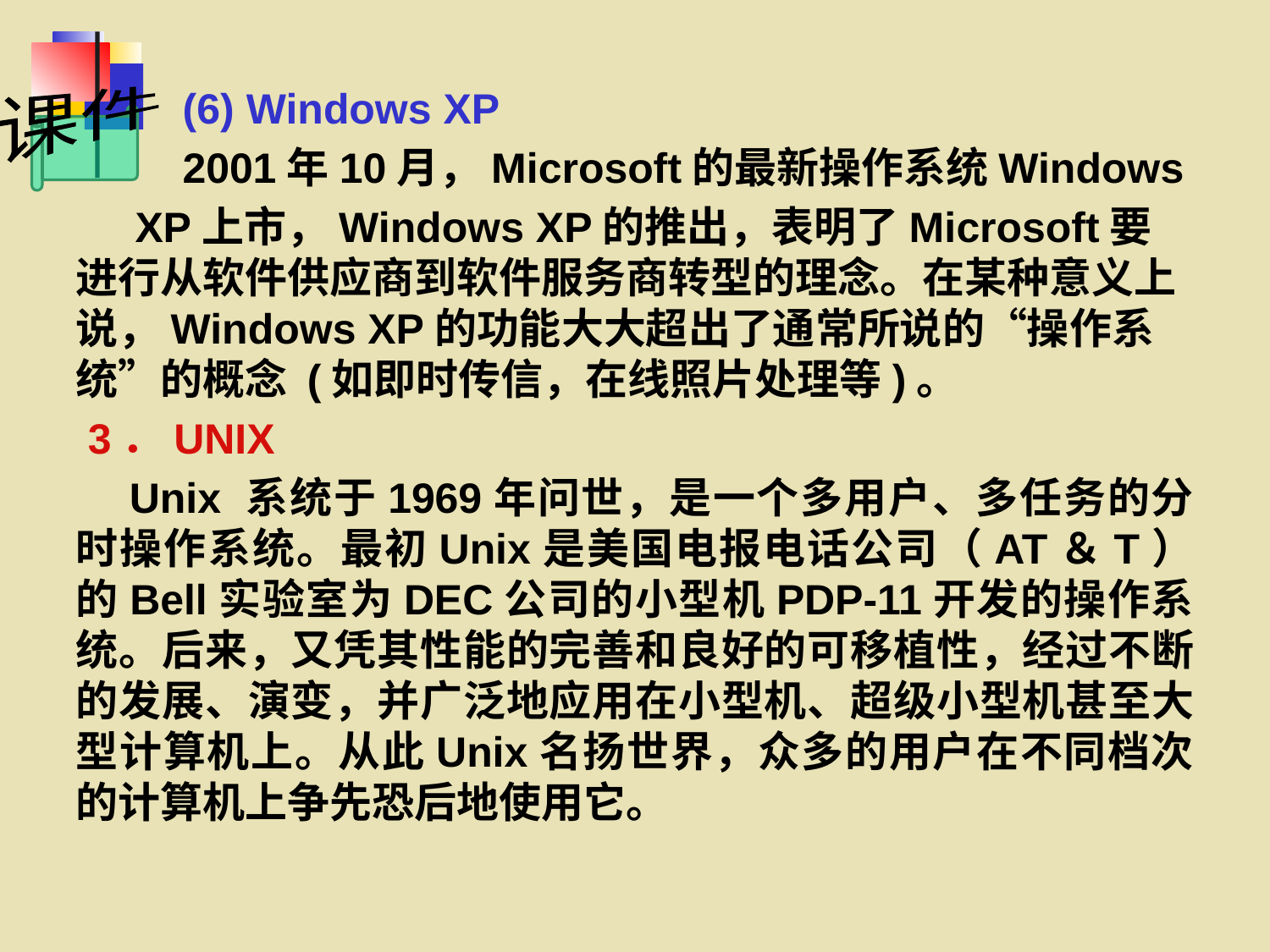

(6) Windows XP
         2001年10月，Microsoft的最新操作系统Windows
     XP上市，Windows XP的推出，表明了Microsoft要进行从软件供应商到软件服务商转型的理念。在某种意义上说，Windows XP的功能大大超出了通常所说的“操作系统”的概念 (如即时传信，在线照片处理等)。
 3．UNIX
    Unix 系统于1969年问世，是一个多用户、多任务的分时操作系统。最初Unix是美国电报电话公司（AT＆T）的Bell实验室为DEC公司的小型机PDP-11开发的操作系统。后来，又凭其性能的完善和良好的可移植性，经过不断的发展、演变，并广泛地应用在小型机、超级小型机甚至大型计算机上。从此Unix名扬世界，众多的用户在不同档次的计算机上争先恐后地使用它。